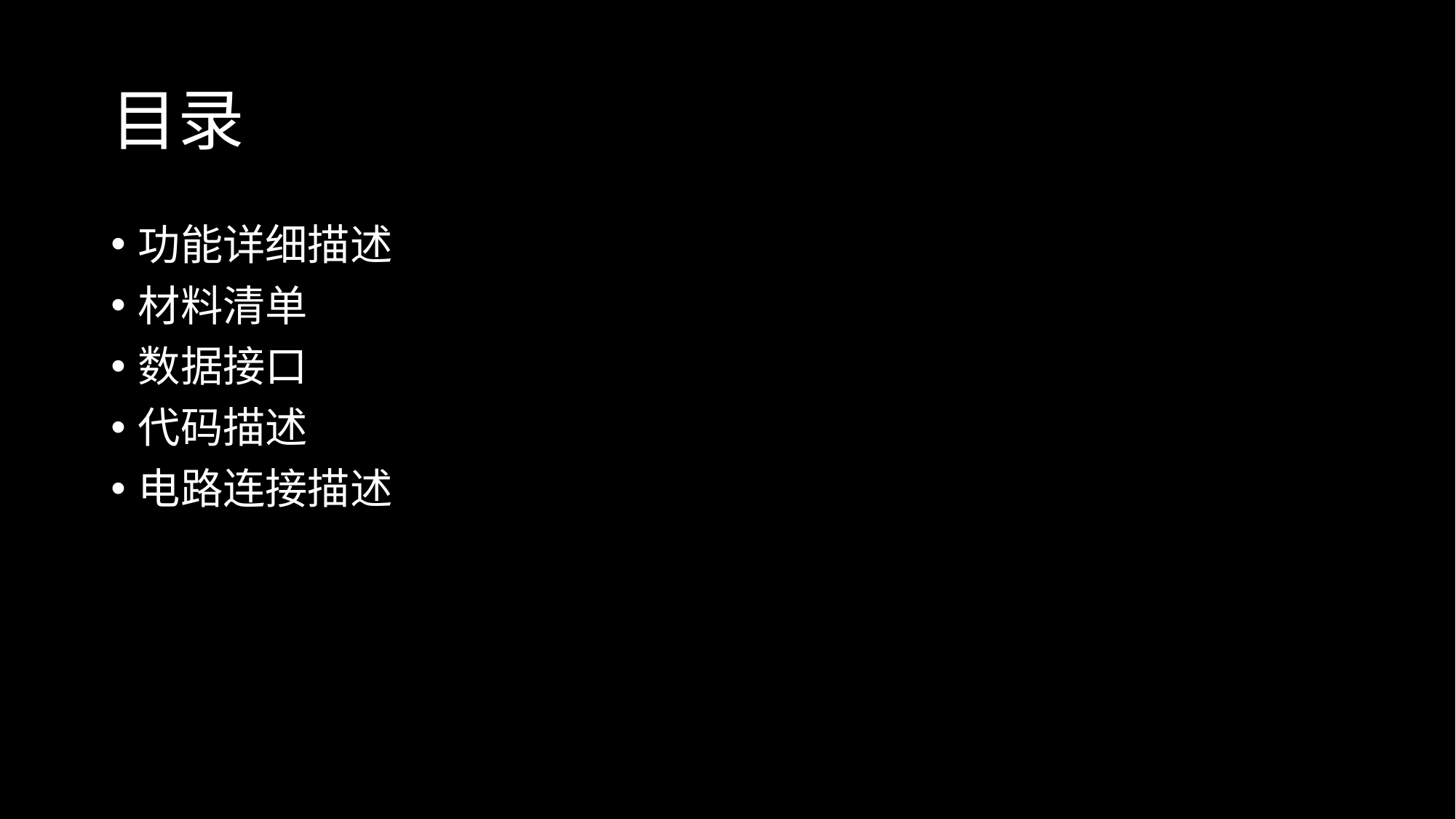

# 目录
功能详细描述
材料清单
数据接口
代码描述
电路连接描述